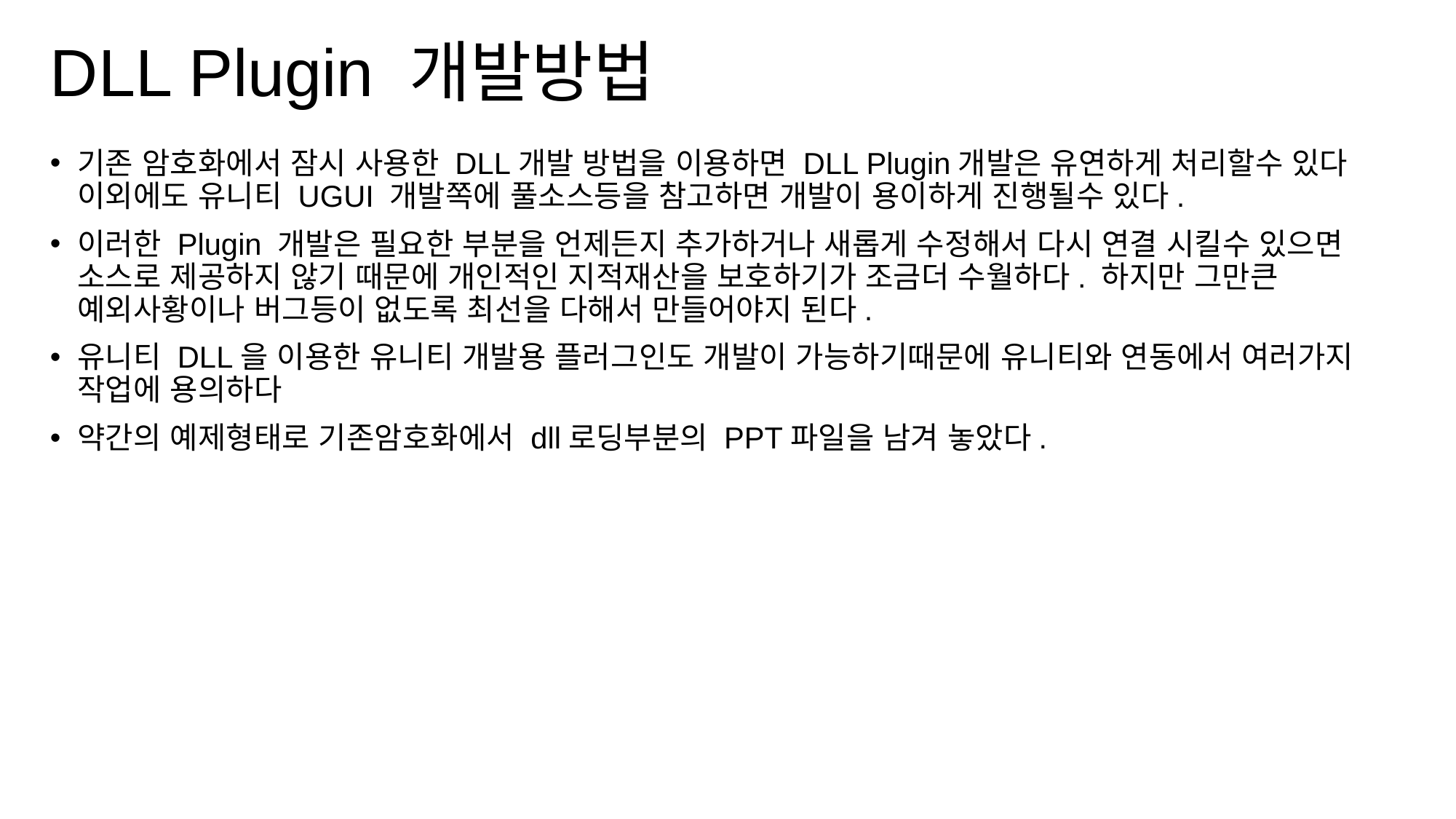

# DLL Plugin 개발방법
기존 암호화에서 잠시 사용한 DLL개발 방법을 이용하면 DLL Plugin개발은 유연하게 처리할수 있다 이외에도 유니티 UGUI 개발쪽에 풀소스등을 참고하면 개발이 용이하게 진행될수 있다.
이러한 Plugin 개발은 필요한 부분을 언제든지 추가하거나 새롭게 수정해서 다시 연결 시킬수 있으면 소스로 제공하지 않기 때문에 개인적인 지적재산을 보호하기가 조금더 수월하다. 하지만 그만큰 예외사황이나 버그등이 없도록 최선을 다해서 만들어야지 된다.
유니티 DLL을 이용한 유니티 개발용 플러그인도 개발이 가능하기때문에 유니티와 연동에서 여러가지 작업에 용의하다
약간의 예제형태로 기존암호화에서 dll로딩부분의 PPT파일을 남겨 놓았다.